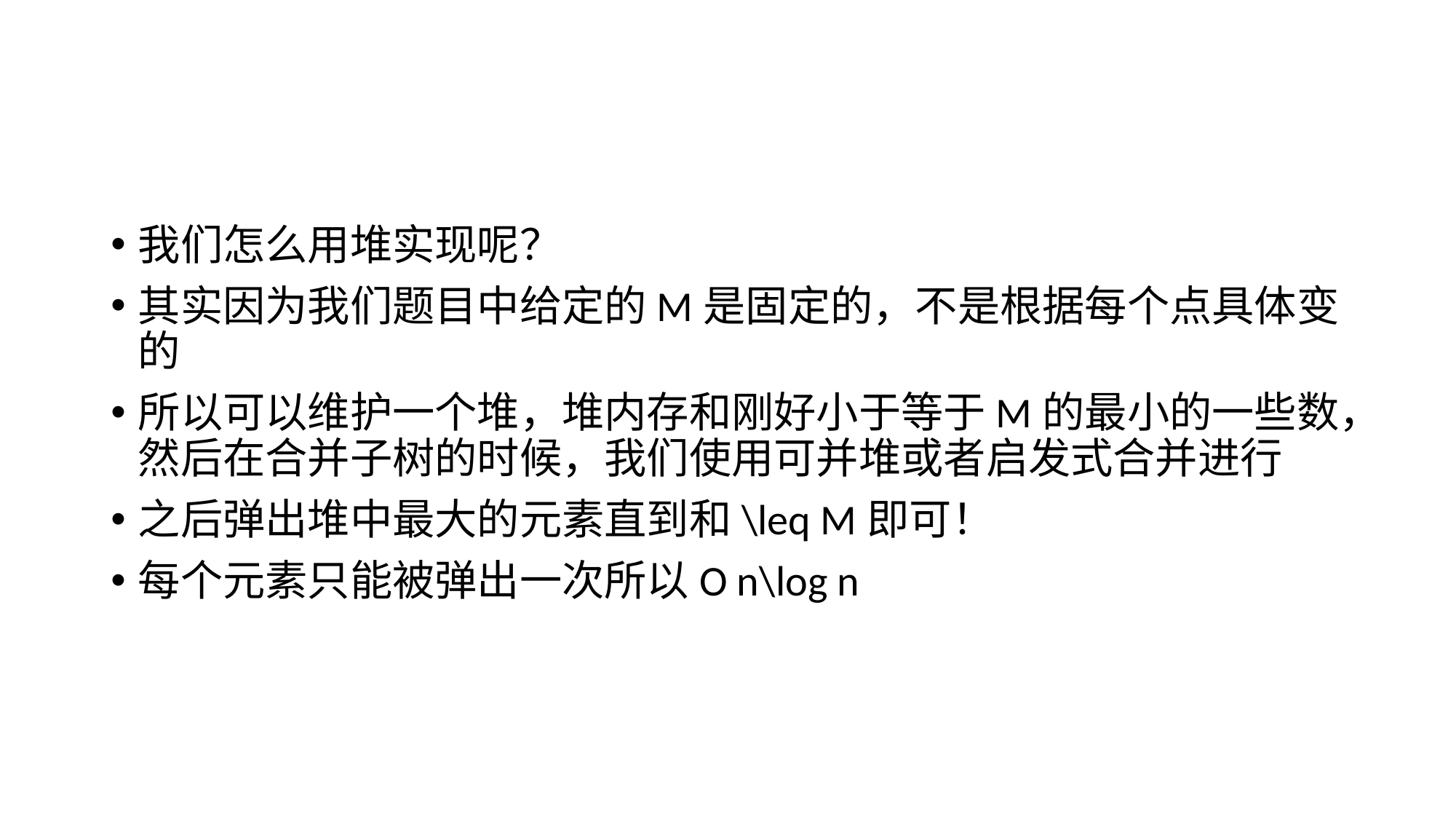

我们怎么用堆实现呢？
其实因为我们题目中给定的M是固定的，不是根据每个点具体变的
所以可以维护一个堆，堆内存和刚好小于等于M的最小的一些数，然后在合并子树的时候，我们使用可并堆或者启发式合并进行
之后弹出堆中最大的元素直到和\leq M即可！
每个元素只能被弹出一次所以O n\log n